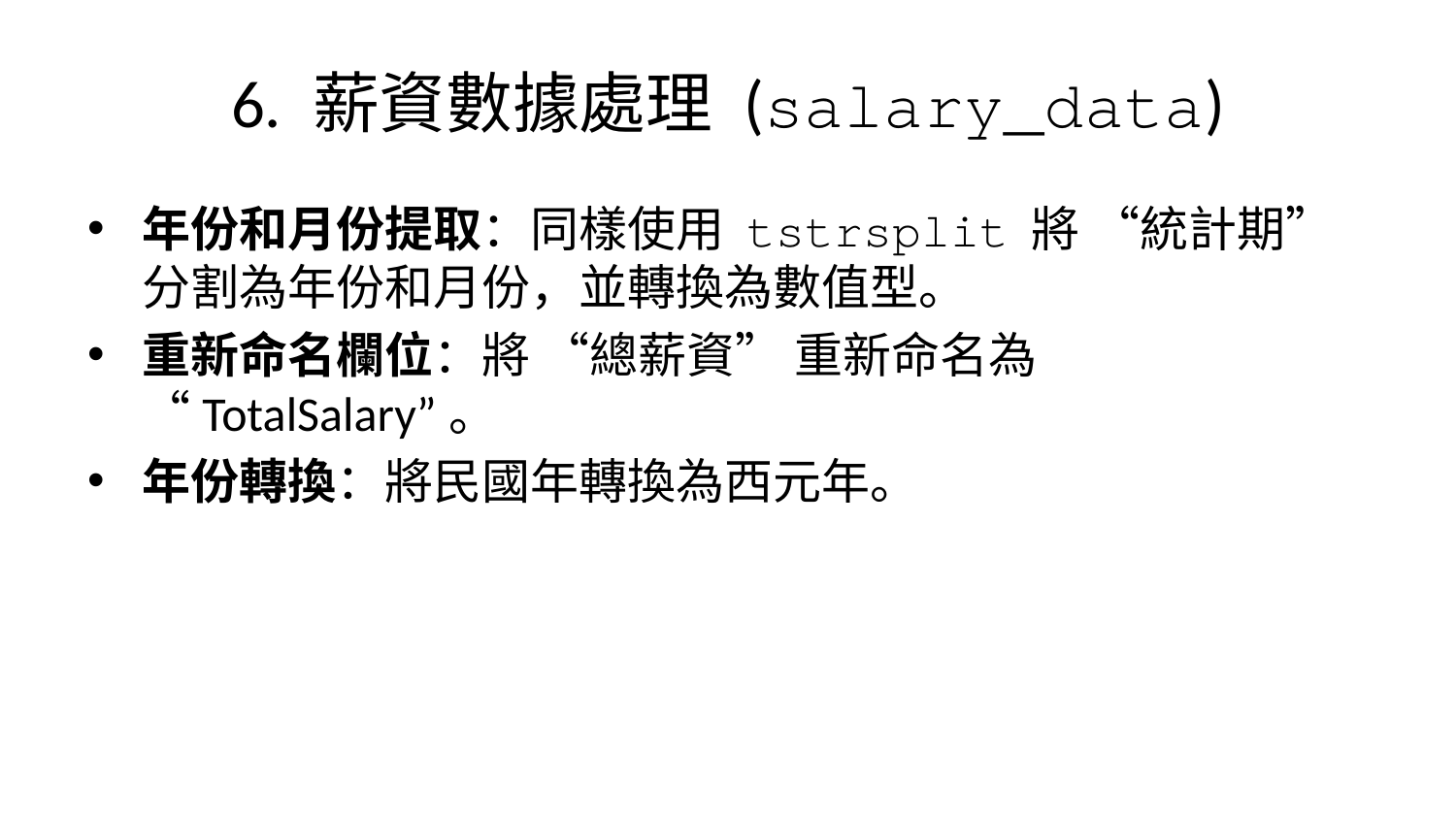

# 6. 薪資數據處理 (salary_data)
年份和月份提取：同樣使用 tstrsplit 將 “統計期” 分割為年份和月份，並轉換為數值型。
重新命名欄位：將 “總薪資” 重新命名為 “TotalSalary”。
年份轉換：將民國年轉換為西元年。